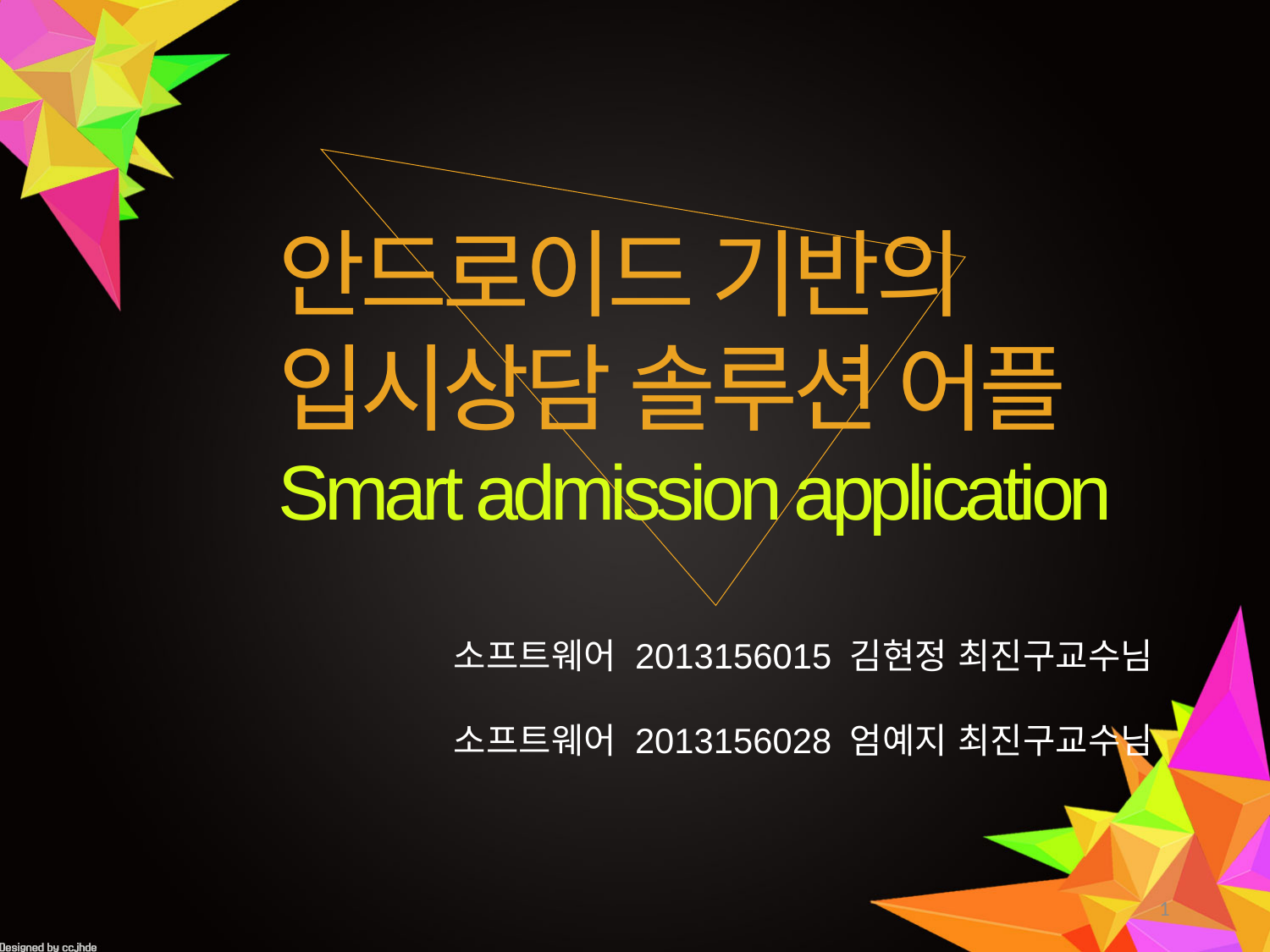

소프트웨어 2013156015 김현정 최진구교수님

소프트웨어 2013156028 엄예지 최진구교수님
안드로이드 기반의
입시상담 솔루션 어플
Smart admission application
1